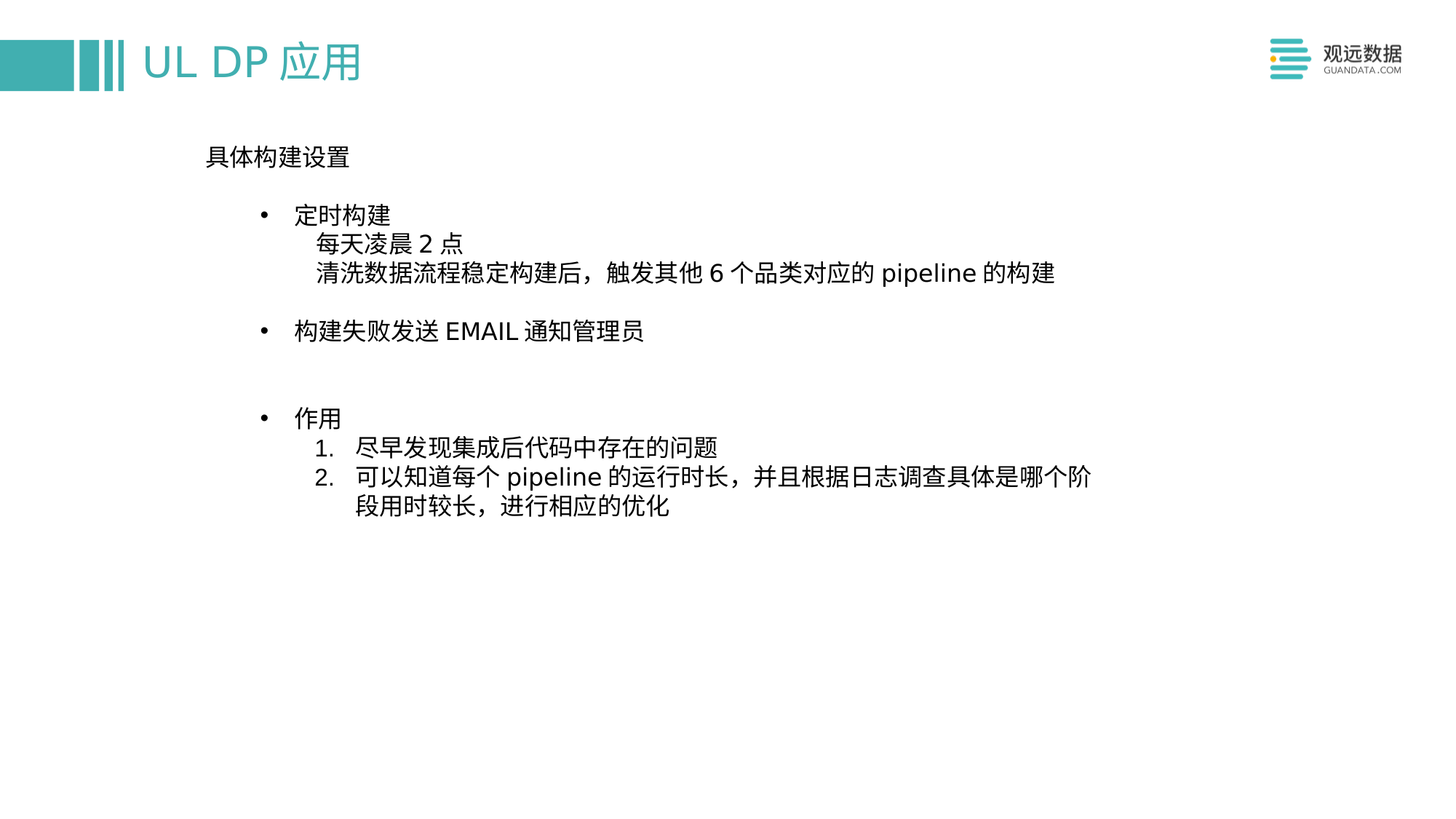

# UL DP应用
具体构建设置

定时构建
    每天凌晨2点
    清洗数据流程稳定构建后，触发其他6个品类对应的pipeline的构建

构建失败发送EMAIL通知管理员

作用
尽早发现集成后代码中存在的问题
可以知道每个pipeline的运行时长，并且根据日志调查具体是哪个阶段用时较长，进行相应的优化